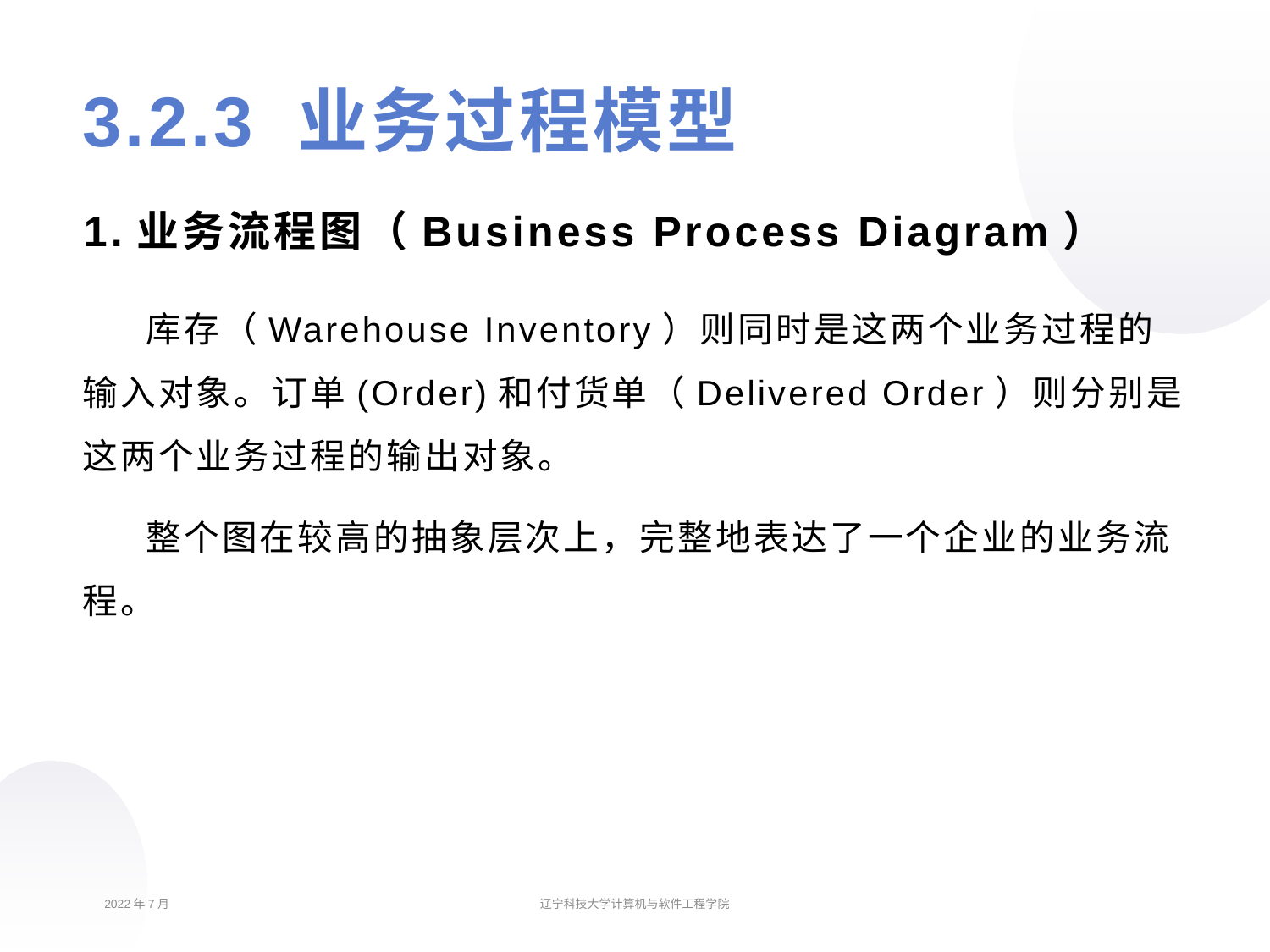

# 3.2.3 业务过程模型
1.业务流程图（Business Process Diagram）

库存（Warehouse Inventory）则同时是这两个业务过程的输入对象。订单(Order)和付货单（Delivered Order）则分别是这两个业务过程的输出对象。
整个图在较高的抽象层次上，完整地表达了一个企业的业务流程。

2022年7月
辽宁科技大学计算机与软件工程学院
52